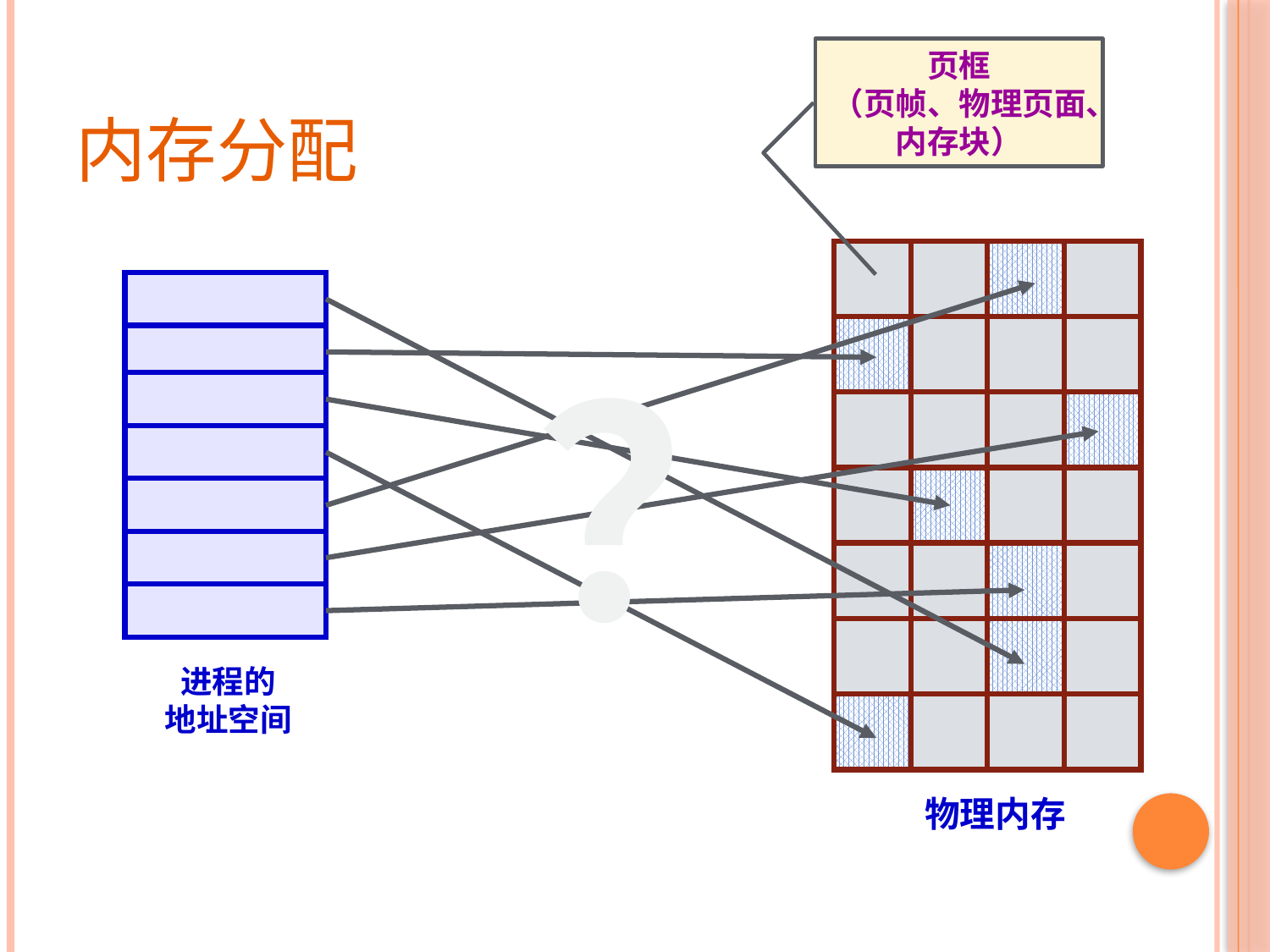

# 内存分配
页框
（页帧、物理页面、内存块）

？

进程的
地址空间

物理内存